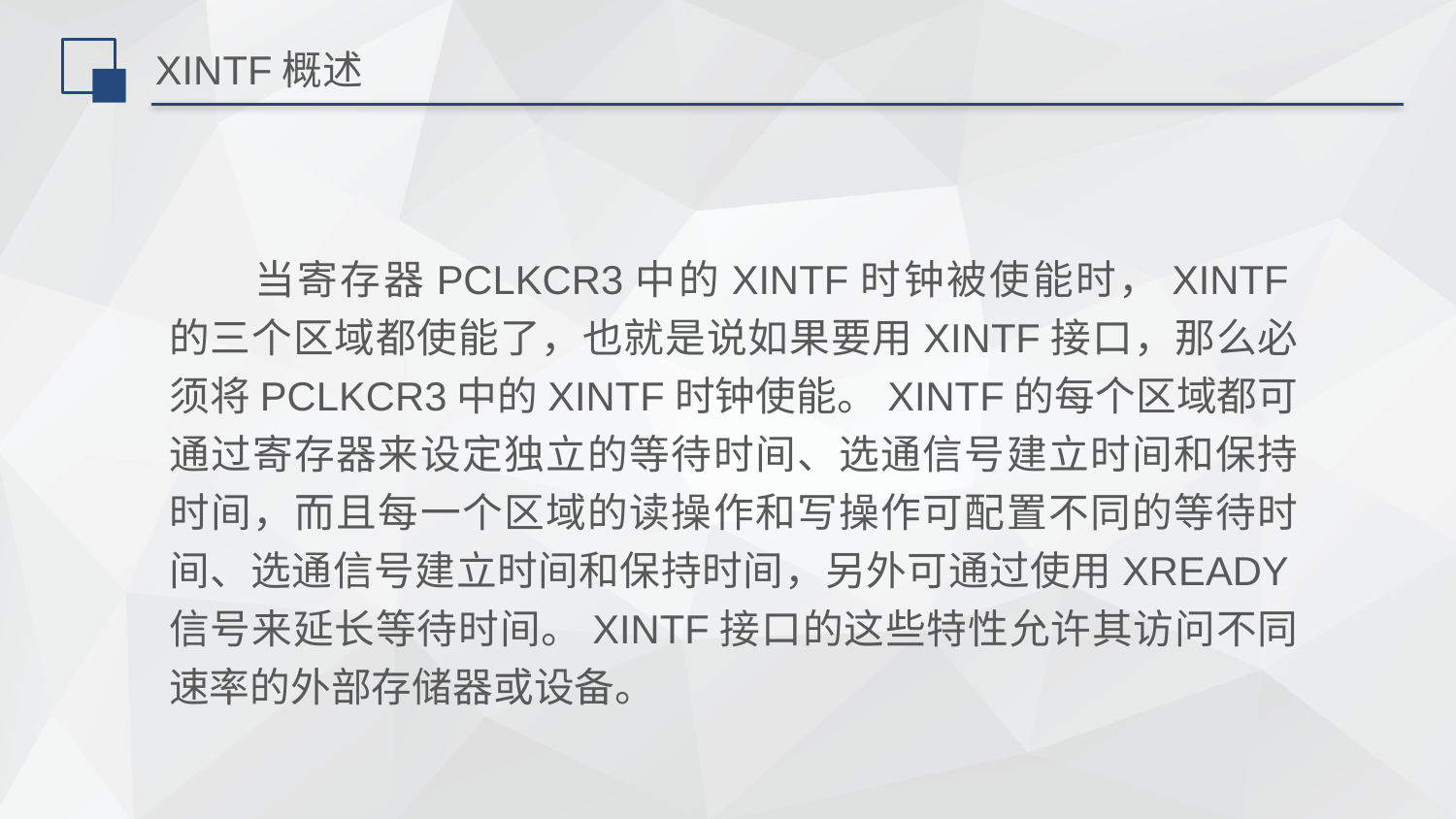

# XINTF概述
当寄存器PCLKCR3中的XINTF时钟被使能时，XINTF的三个区域都使能了，也就是说如果要用XINTF接口，那么必须将PCLKCR3中的XINTF时钟使能。XINTF的每个区域都可通过寄存器来设定独立的等待时间、选通信号建立时间和保持时间，而且每一个区域的读操作和写操作可配置不同的等待时间、选通信号建立时间和保持时间，另外可通过使用XREADY信号来延长等待时间。XINTF接口的这些特性允许其访问不同速率的外部存储器或设备。